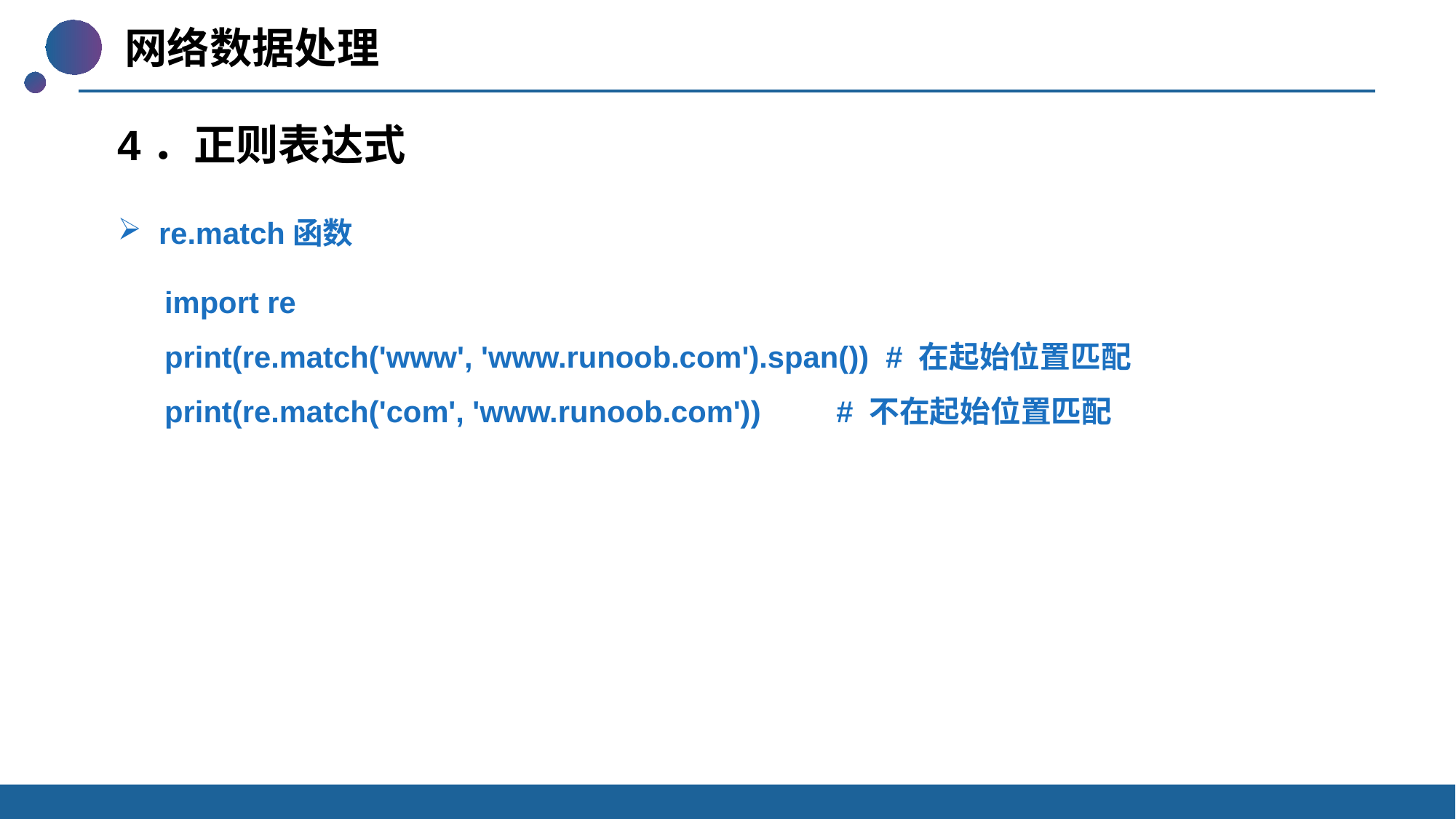

网络数据处理

4．正则表达式
re.match函数
import re
print(re.match('www', 'www.runoob.com').span())  # 在起始位置匹配
print(re.match('com', 'www.runoob.com'))         # 不在起始位置匹配